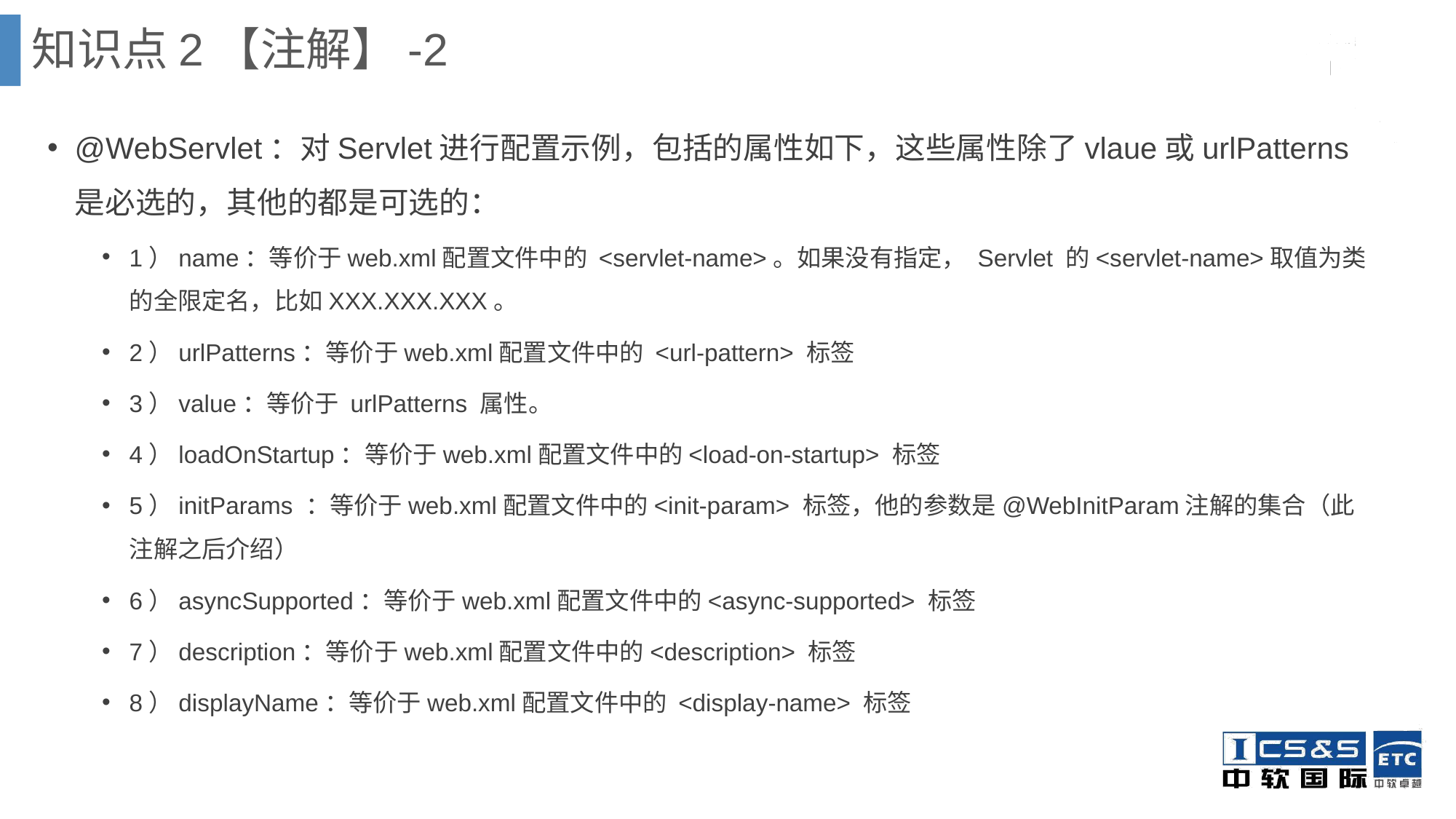

知识点2【注解】-2
@WebServlet：对Servlet进行配置示例，包括的属性如下，这些属性除了vlaue或urlPatterns是必选的，其他的都是可选的：
1）name：等价于web.xml配置文件中的 <servlet-name>。如果没有指定， Servlet 的<servlet-name>取值为类的全限定名，比如XXX.XXX.XXX。
2）urlPatterns：等价于web.xml配置文件中的 <url-pattern> 标签
3）value：等价于 urlPatterns 属性。
4）loadOnStartup：等价于web.xml配置文件中的<load-on-startup> 标签
5）initParams ：等价于web.xml配置文件中的<init-param> 标签，他的参数是@WebInitParam注解的集合（此注解之后介绍）
6）asyncSupported：等价于web.xml配置文件中的<async-supported> 标签
7）description：等价于web.xml配置文件中的<description> 标签
8）displayName：等价于web.xml配置文件中的 <display-name> 标签